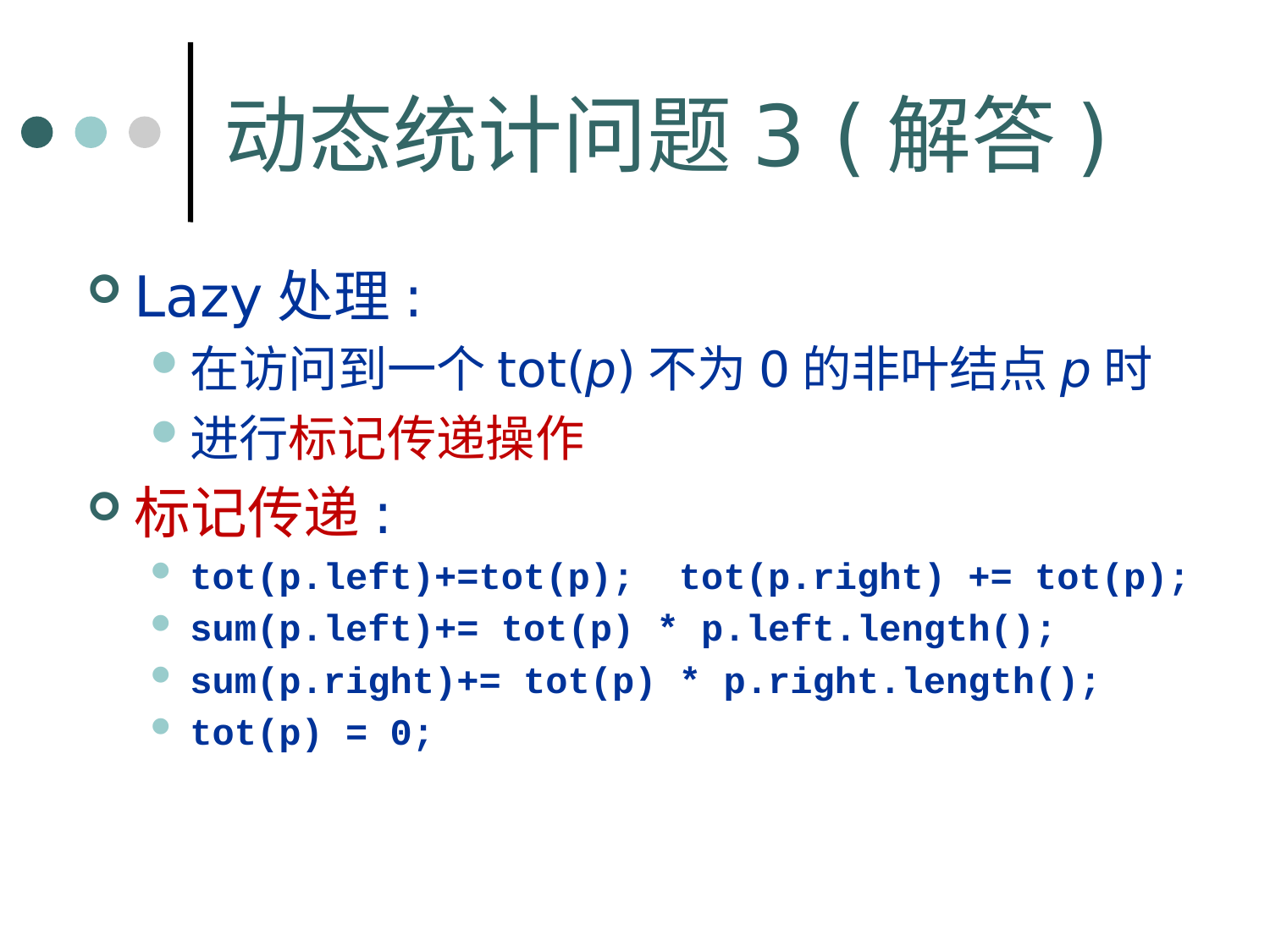

# 动态统计问题3 (解答)
Lazy处理:
在访问到一个tot(p)不为0的非叶结点p时
进行标记传递操作
标记传递:
tot(p.left)+=tot(p);  tot(p.right) += tot(p);
sum(p.left)+= tot(p) * p.left.length();
sum(p.right)+= tot(p) * p.right.length();
tot(p) = 0;